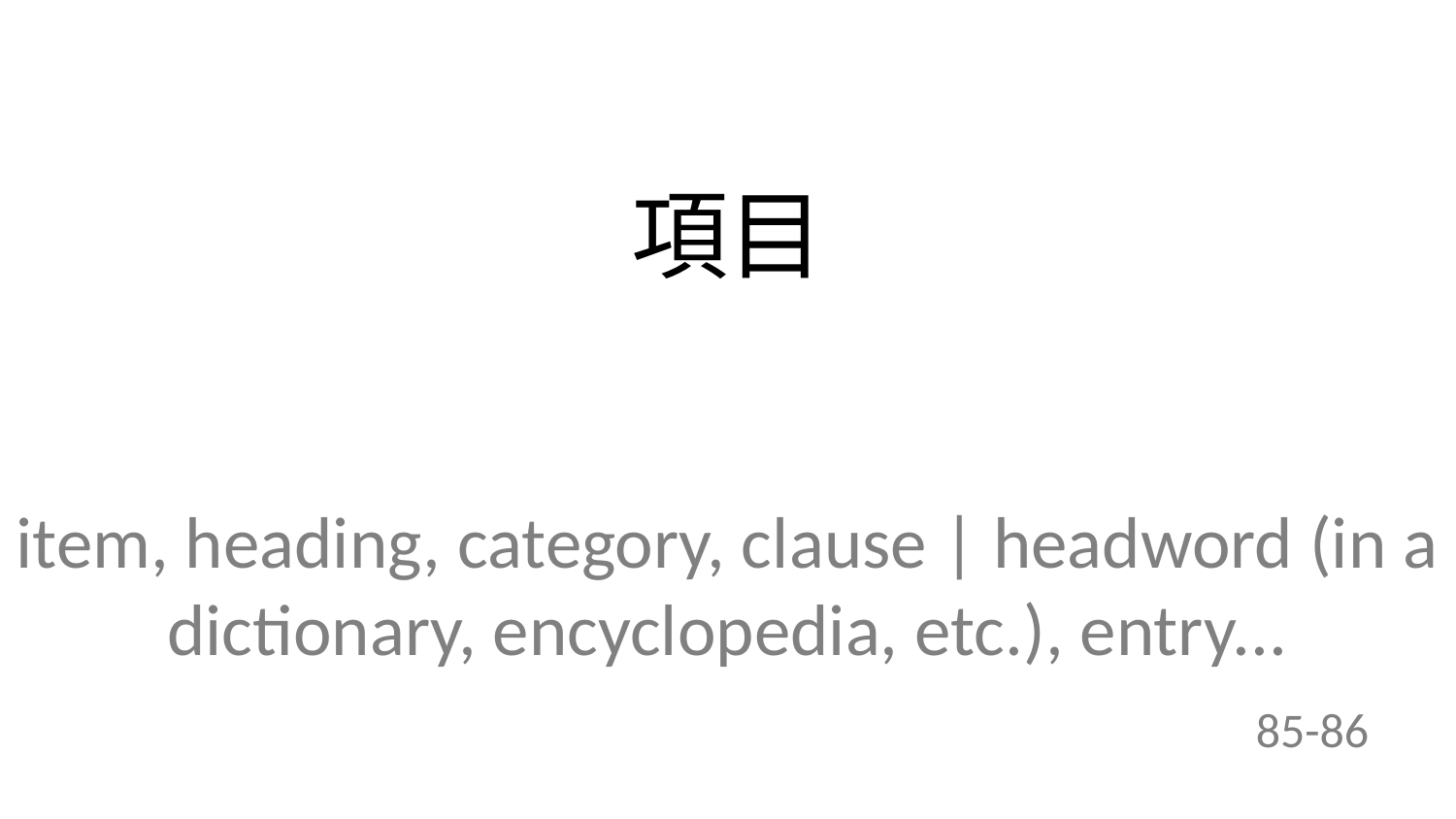

項目

item, heading, category, clause | headword (in a dictionary, encyclopedia, etc.), entry...
85-86